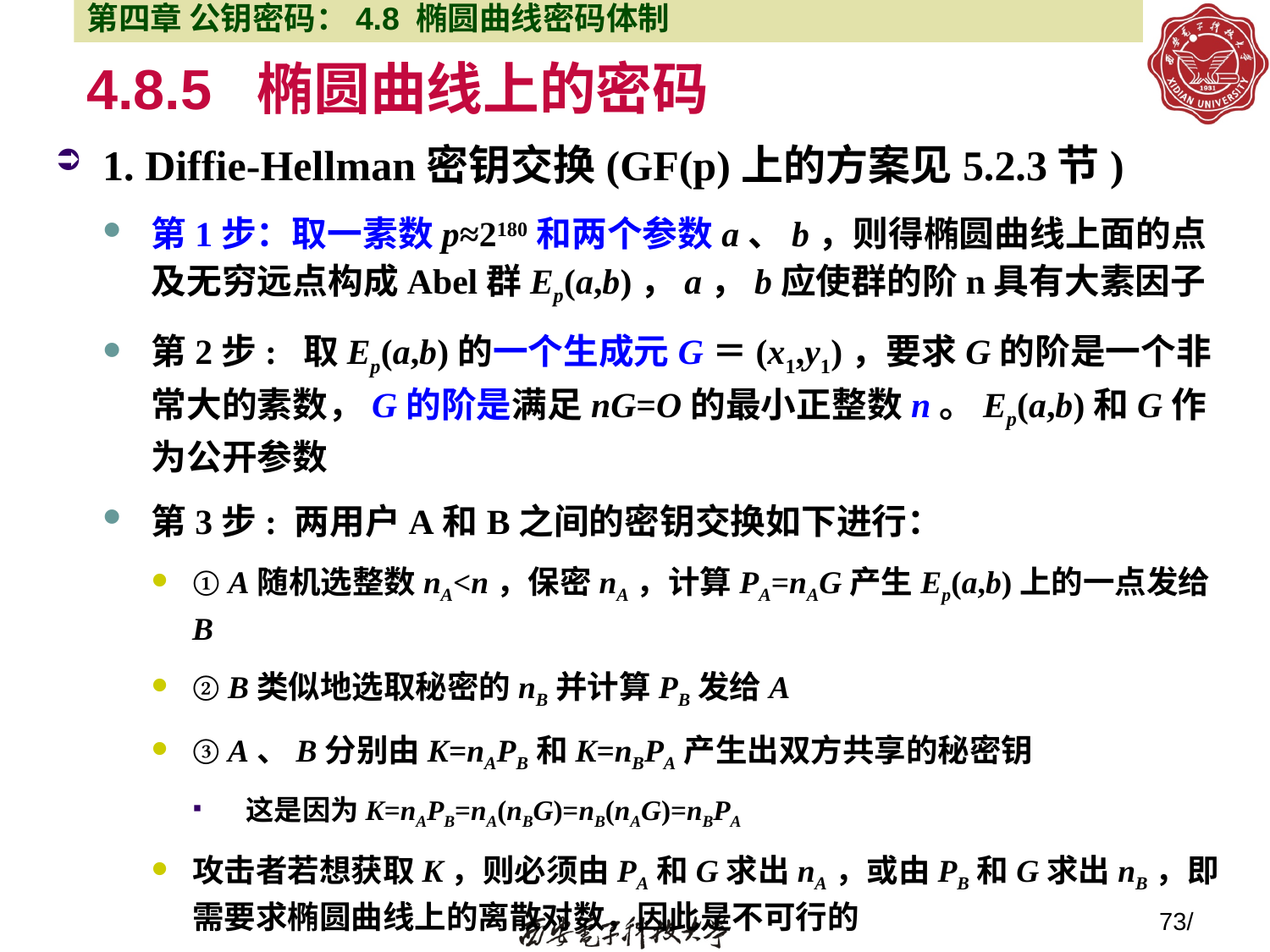

第四章 公钥密码：4.8 椭圆曲线密码体制
# 4.8.5  椭圆曲线上的密码
1. Diffie-Hellman密钥交换(GF(p)上的方案见5.2.3节)
第1步：取一素数p≈2180和两个参数a、b，则得椭圆曲线上面的点及无穷远点构成Abel群Ep(a,b)，a，b应使群的阶n具有大素因子
第2步:  取Ep(a,b)的一个生成元G＝(x1,y1)，要求G的阶是一个非常大的素数，G的阶是满足nG=O的最小正整数n。Ep(a,b)和G作为公开参数
第3步: 两用户A和B之间的密钥交换如下进行：
① A随机选整数nA<n，保密nA，计算PA=nAG产生Ep(a,b)上的一点发给B
② B类似地选取秘密的nB并计算PB发给A
③ A、B分别由K=nAPB和K=nBPA产生出双方共享的秘密钥
 这是因为K=nAPB=nA(nBG)=nB(nAG)=nBPA
攻击者若想获取K，则必须由PA和G求出nA，或由PB和G求出nB，即需要求椭圆曲线上的离散对数，因此是不可行的
如果将这一密钥用作单钥加密的会话密钥，则可简单地取其中的一个，如取x坐标，或取x坐标的某一简单函数。或计算hash值
73/